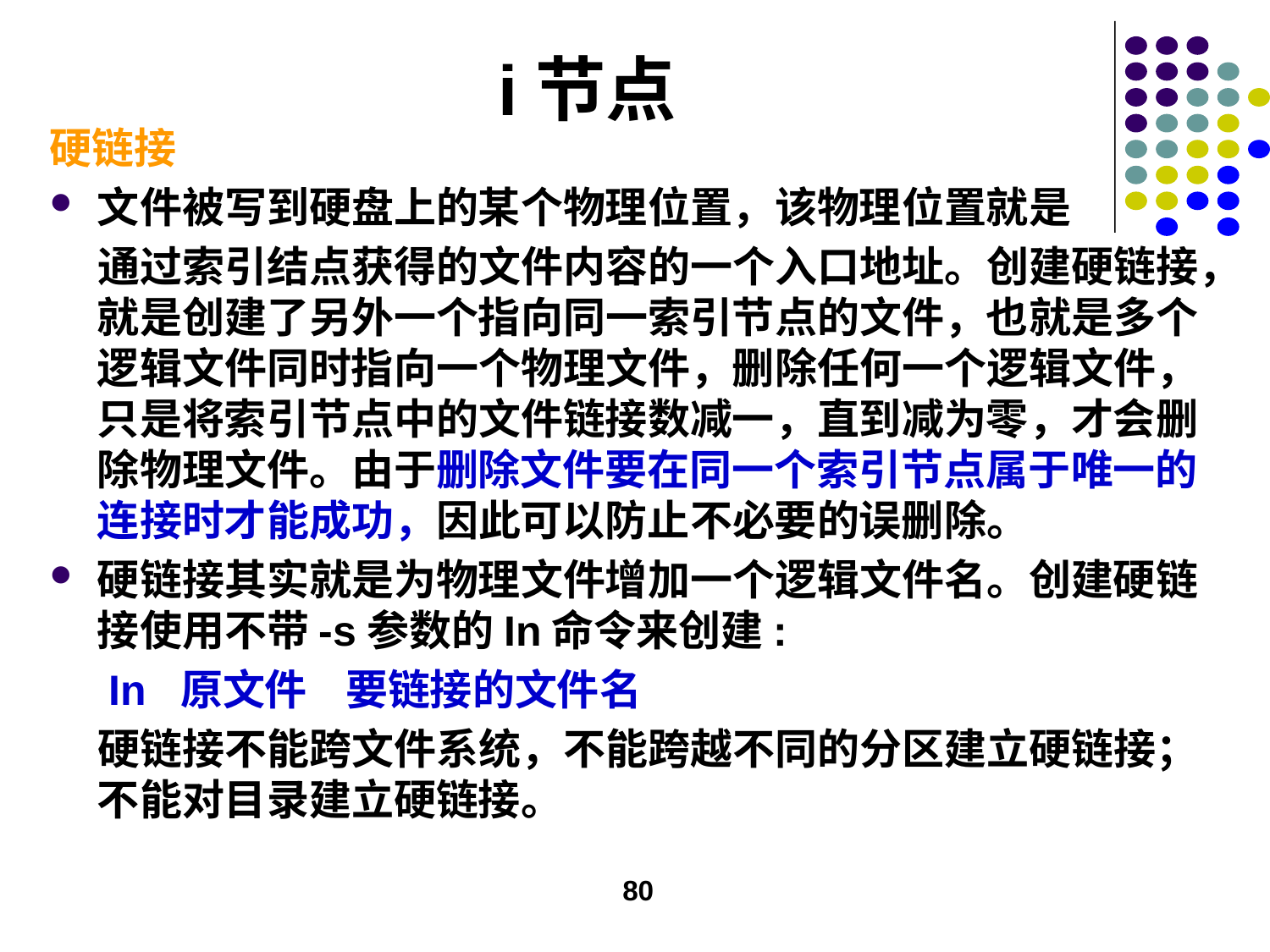

# i节点
硬链接
文件被写到硬盘上的某个物理位置，该物理位置就是
    通过索引结点获得的文件内容的一个入口地址。创建硬链接，就是创建了另外一个指向同一索引节点的文件，也就是多个逻辑文件同时指向一个物理文件，删除任何一个逻辑文件，只是将索引节点中的文件链接数减一，直到减为零，才会删除物理文件。由于删除文件要在同一个索引节点属于唯一的连接时才能成功，因此可以防止不必要的误删除。
硬链接其实就是为物理文件增加一个逻辑文件名。创建硬链接使用不带-s参数的In命令来创建:
     In  原文件    要链接的文件名
    硬链接不能跨文件系统，不能跨越不同的分区建立硬链接；不能对目录建立硬链接。
80